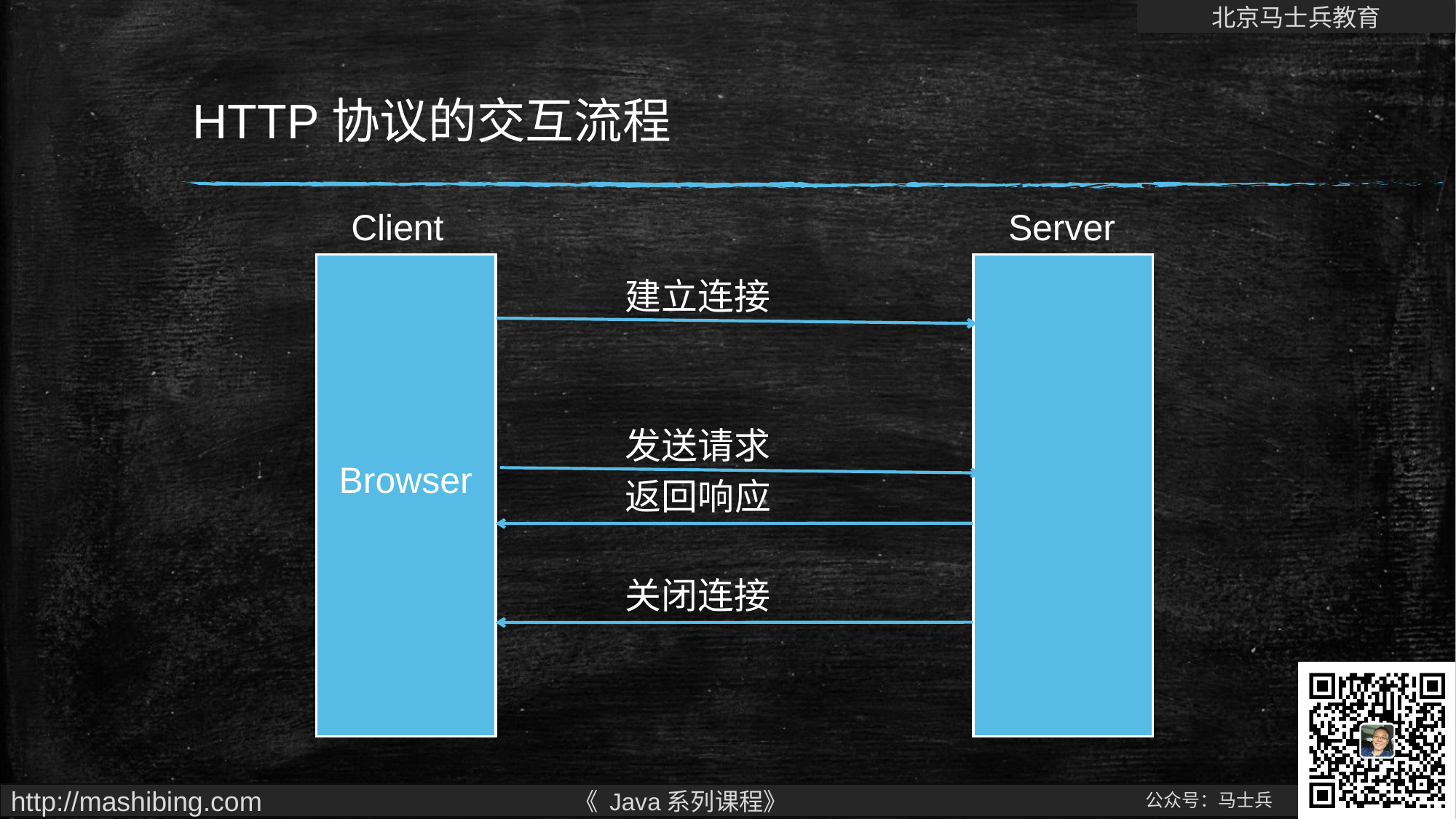

# HTTP协议的交互流程
Client
Server

建立连接
发送请求
Browser
返回响应
关闭连接